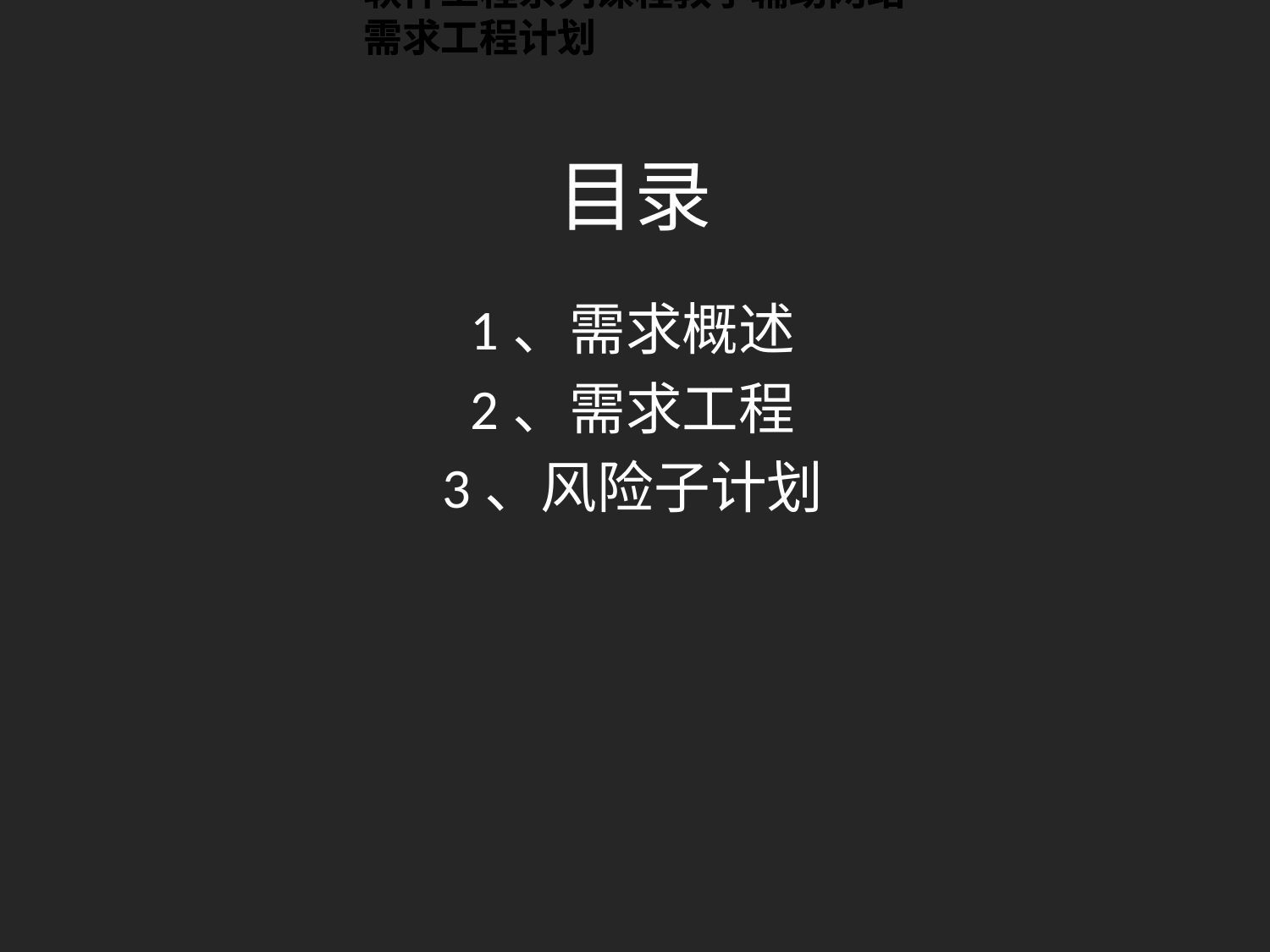

软件工程系列课程教学辅助网站
需求工程计划

软件工程系列课程教学辅助网站
需求工程计划

# 目录
1、需求概述
2、需求工程
3、风险子计划